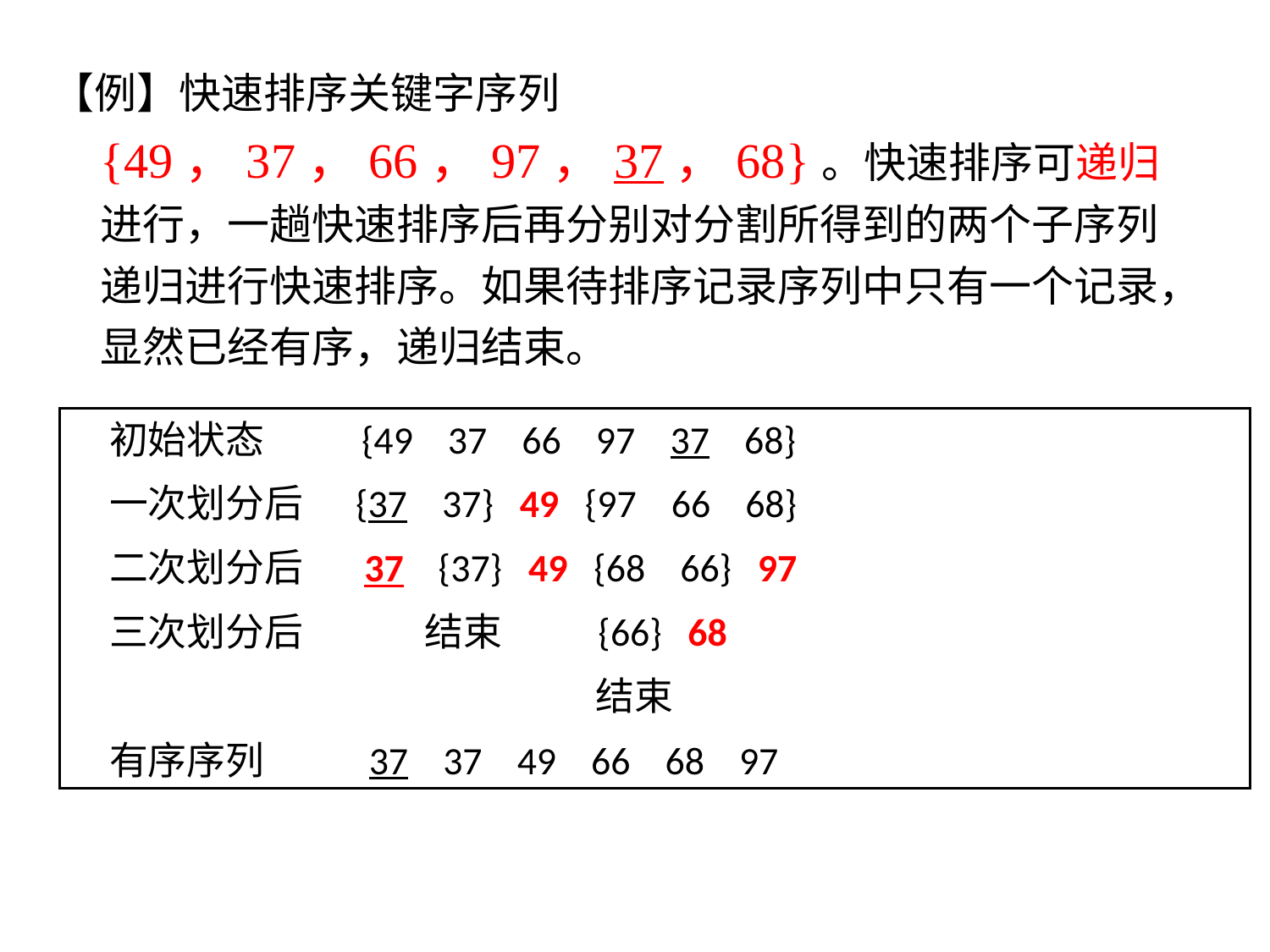

【例】快速排序关键字序列{49，37，66，97，37，68}。快速排序可递归进行，一趟快速排序后再分别对分割所得到的两个子序列递归进行快速排序。如果待排序记录序列中只有一个记录，显然已经有序，递归结束。
初始状态	   {49    37    66    97    37    68}
一次划分后     {37    37}   49   {97    66    68}
二次划分后      37    {37}   49   {68    66}   97
三次划分后              结束          {66}   68
                                                       结束
有序序列           37    37    49    66    68    97